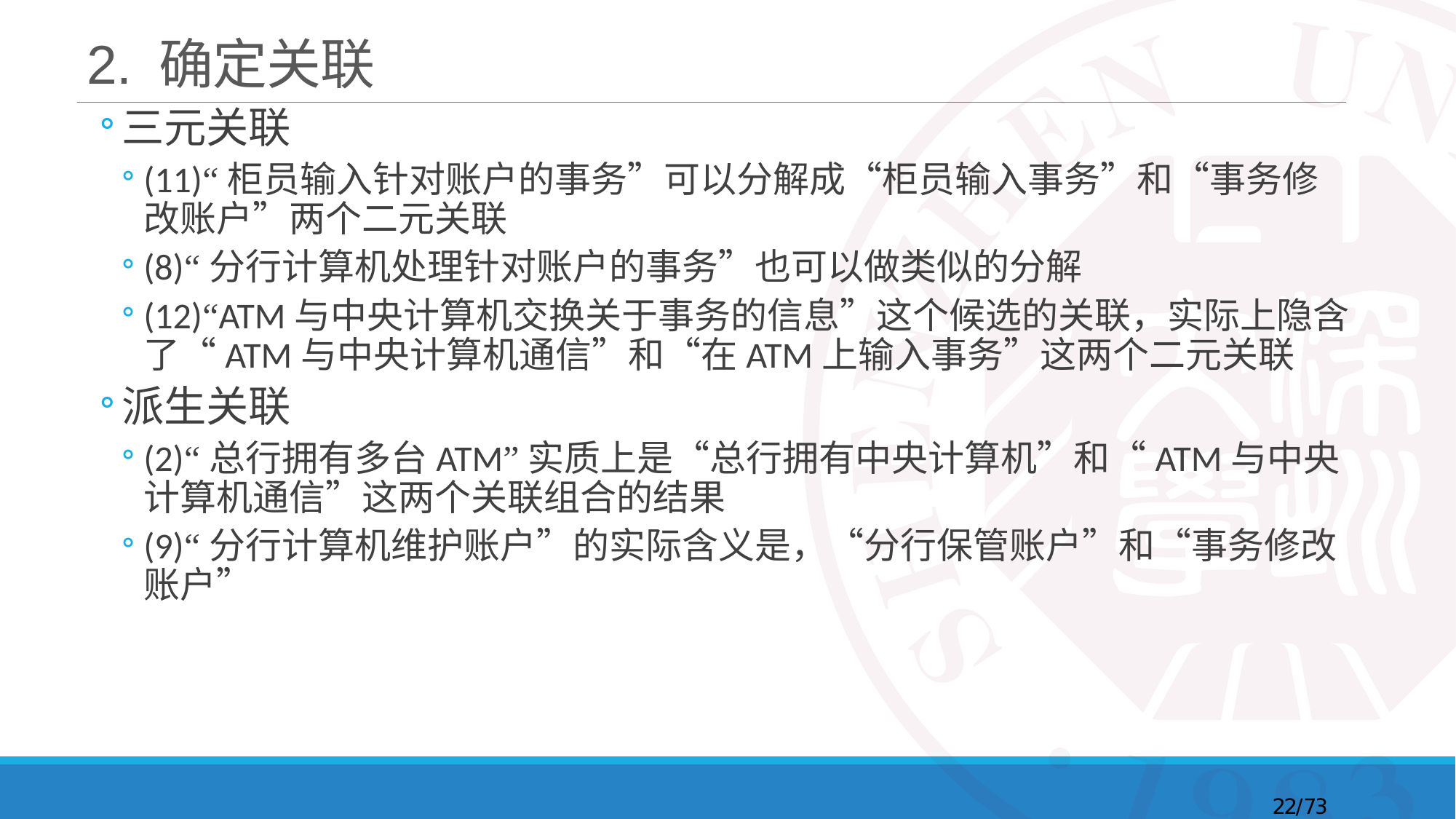

# 2. 确定关联
三元关联
(11)“柜员输入针对账户的事务”可以分解成“柜员输入事务”和“事务修改账户”两个二元关联
(8)“分行计算机处理针对账户的事务”也可以做类似的分解
(12)“ATM与中央计算机交换关于事务的信息”这个候选的关联，实际上隐含了“ATM与中央计算机通信”和“在ATM上输入事务”这两个二元关联
派生关联
(2)“总行拥有多台ATM”实质上是“总行拥有中央计算机”和“ATM与中央计算机通信”这两个关联组合的结果
(9)“分行计算机维护账户”的实际含义是，“分行保管账户”和“事务修改账户”

22/73